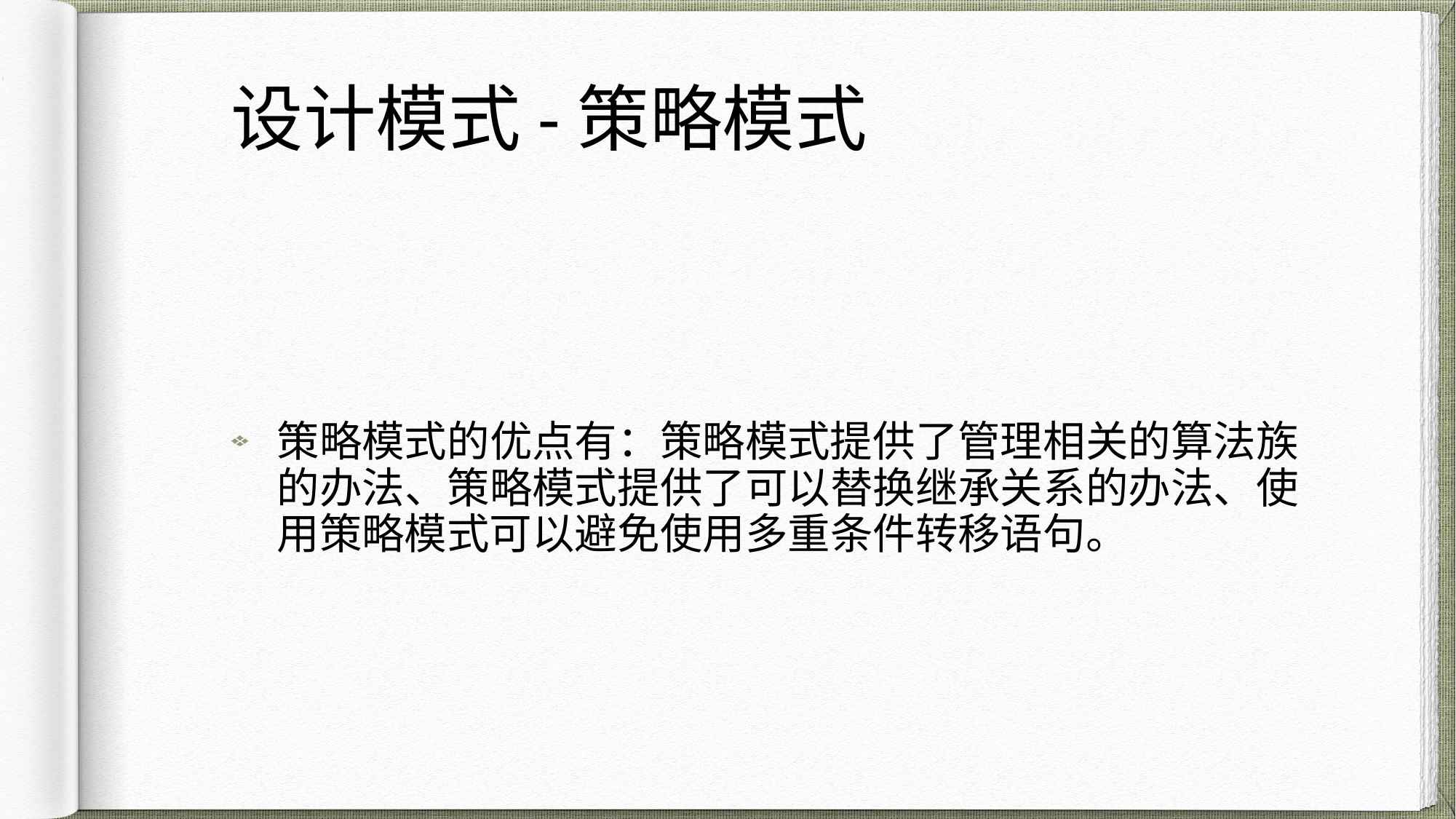

# 设计模式-策略模式

策略模式的优点有：策略模式提供了管理相关的算法族的办法、策略模式提供了可以替换继承关系的办法、使用策略模式可以避免使用多重条件转移语句。